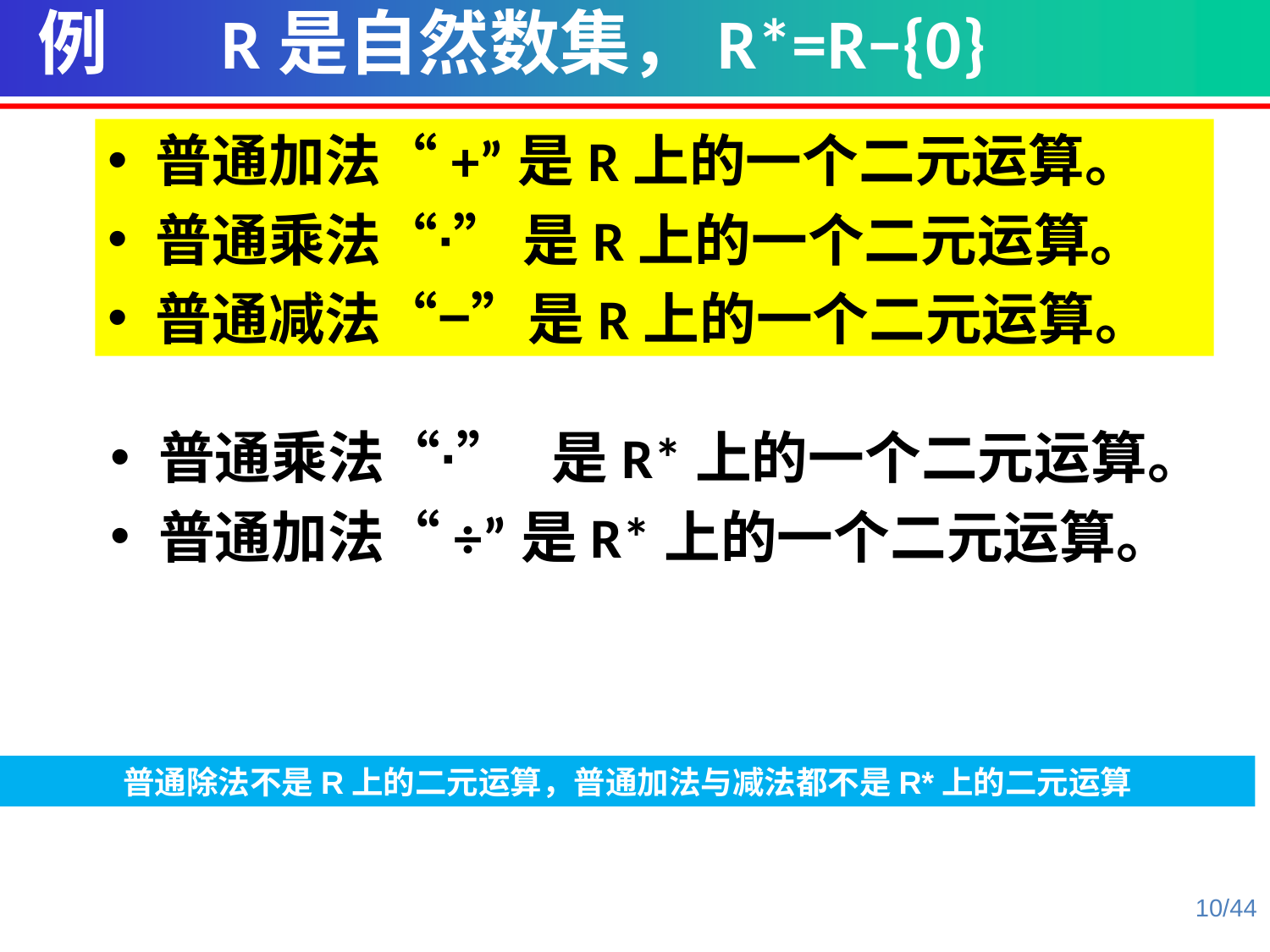

例      R是自然数集，R*=R−{0}
普通加法“+”是R上的一个二元运算。
普通乘法“∙” 是R上的一个二元运算。
普通减法“−”是R上的一个二元运算。
普通乘法“∙”   是R*上的一个二元运算。
普通加法“÷”是R*上的一个二元运算。
普通除法不是R上的二元运算，普通加法与减法都不是R*上的二元运算
10/44